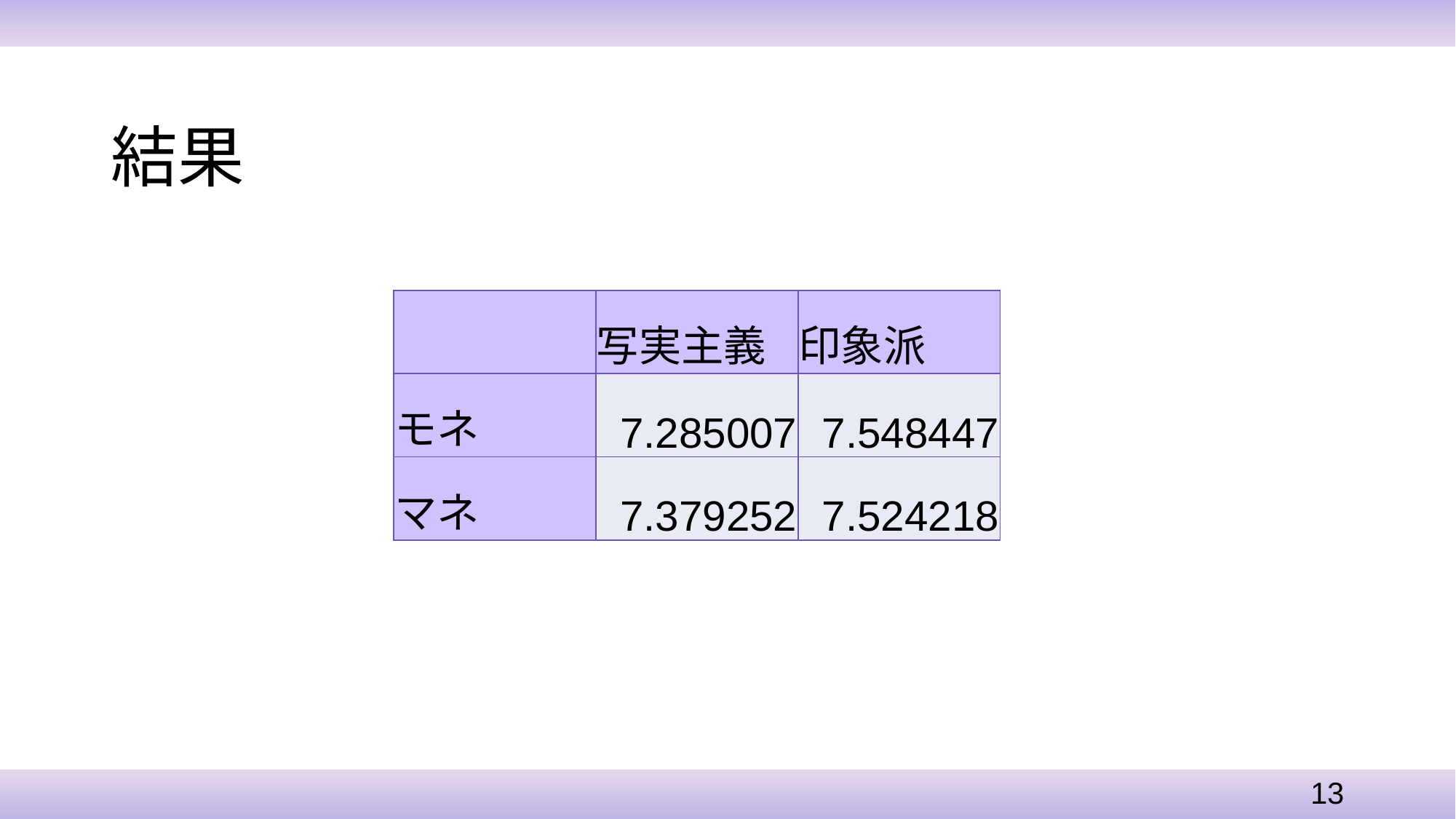

# 結果
|  | 写実主義 | 印象派 |
| --- | --- | --- |
| モネ | 7.285007 | 7.548447 |
| マネ | 7.379252 | 7.524218 |
13